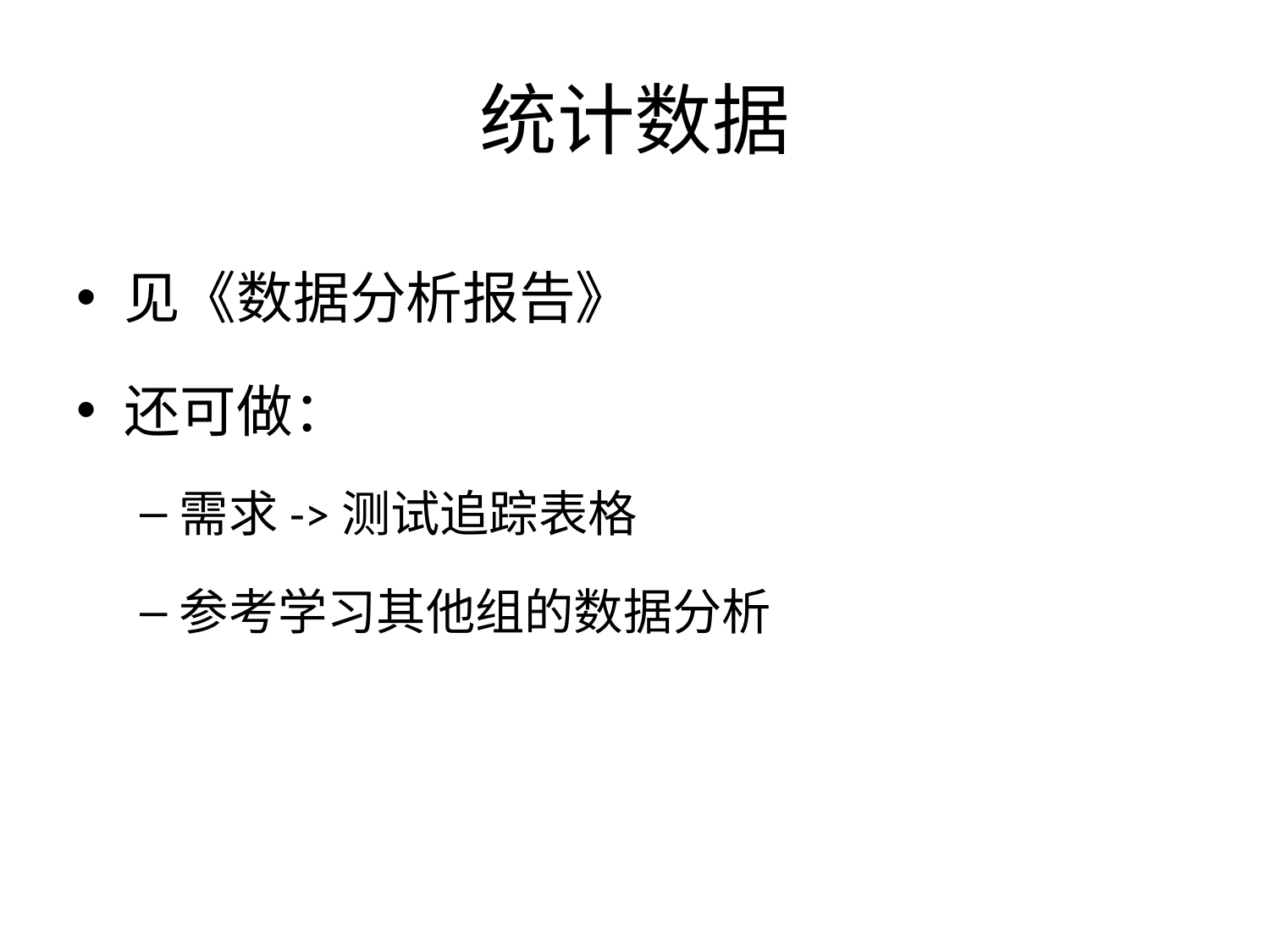

# 统计数据
见《数据分析报告》
还可做：
需求->测试追踪表格
参考学习其他组的数据分析